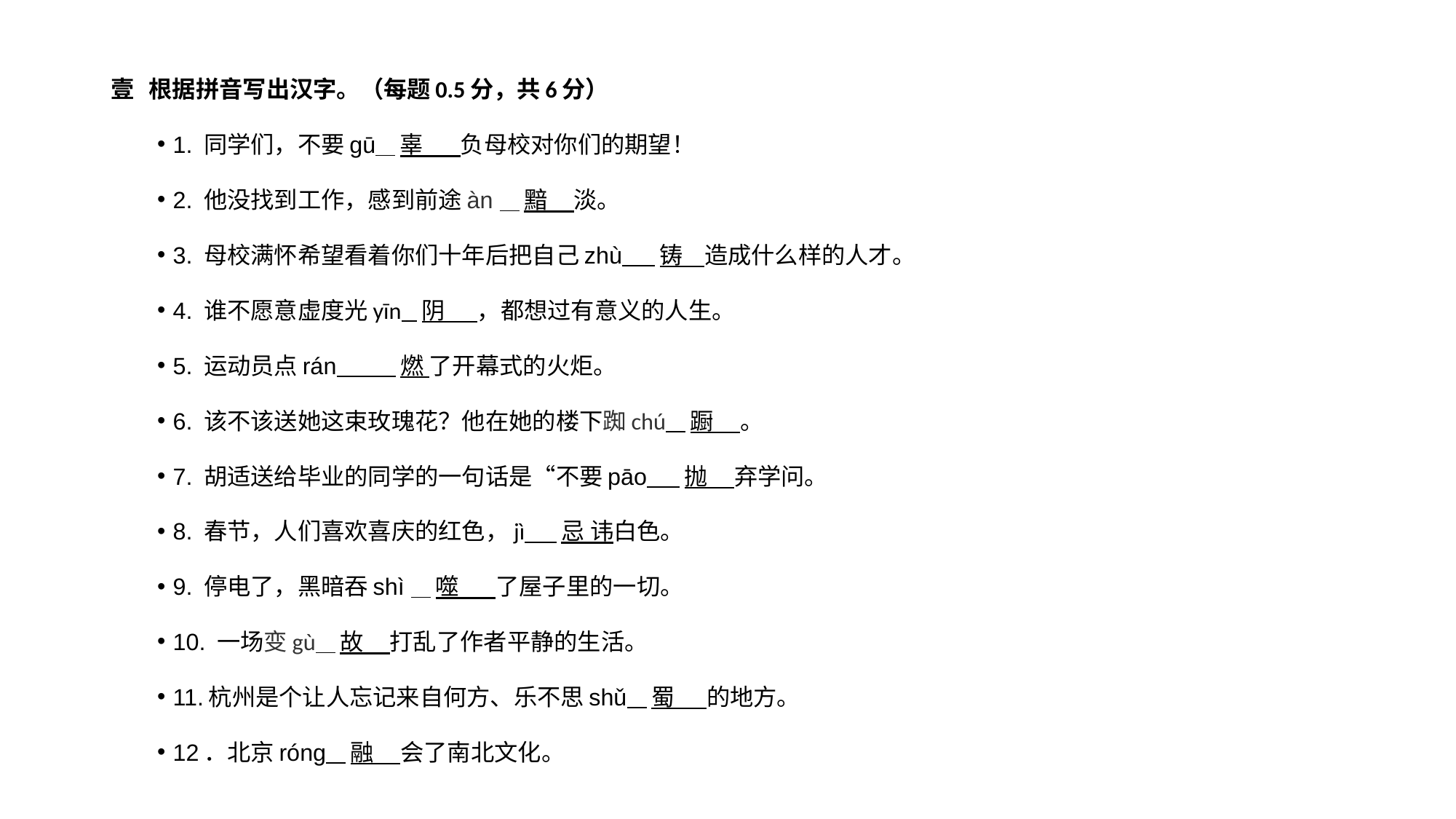

#
根据拼音写出汉字。（每题0.5分，共6分）
1. 同学们，不要gū   辜       负母校对你们的期望！
2. 他没找到工作，感到前途àn    黯     淡。
3. 母校满怀希望看着你们十年后把自己zhù     铸    造成什么样的人才。
4. 谁不愿意虚度光yīn   阴      ，都想过有意义的人生。
5. 运动员点rán         燃 了开幕式的火炬。
6. 该不该送她这束玫瑰花？他在她的楼下踟chú   蹰     。
7. 胡适送给毕业的同学的一句话是“不要pāo     抛     弃学问。
8. 春节，人们喜欢喜庆的红色，jì      忌 讳白色。
9. 停电了，黑暗吞shì    噬       了屋子里的一切。
10. 一场变gù   故     打乱了作者平静的生活。
11.杭州是个让人忘记来自何方、乐不思shǔ   蜀      的地方。
12．北京róng   融     会了南北文化。